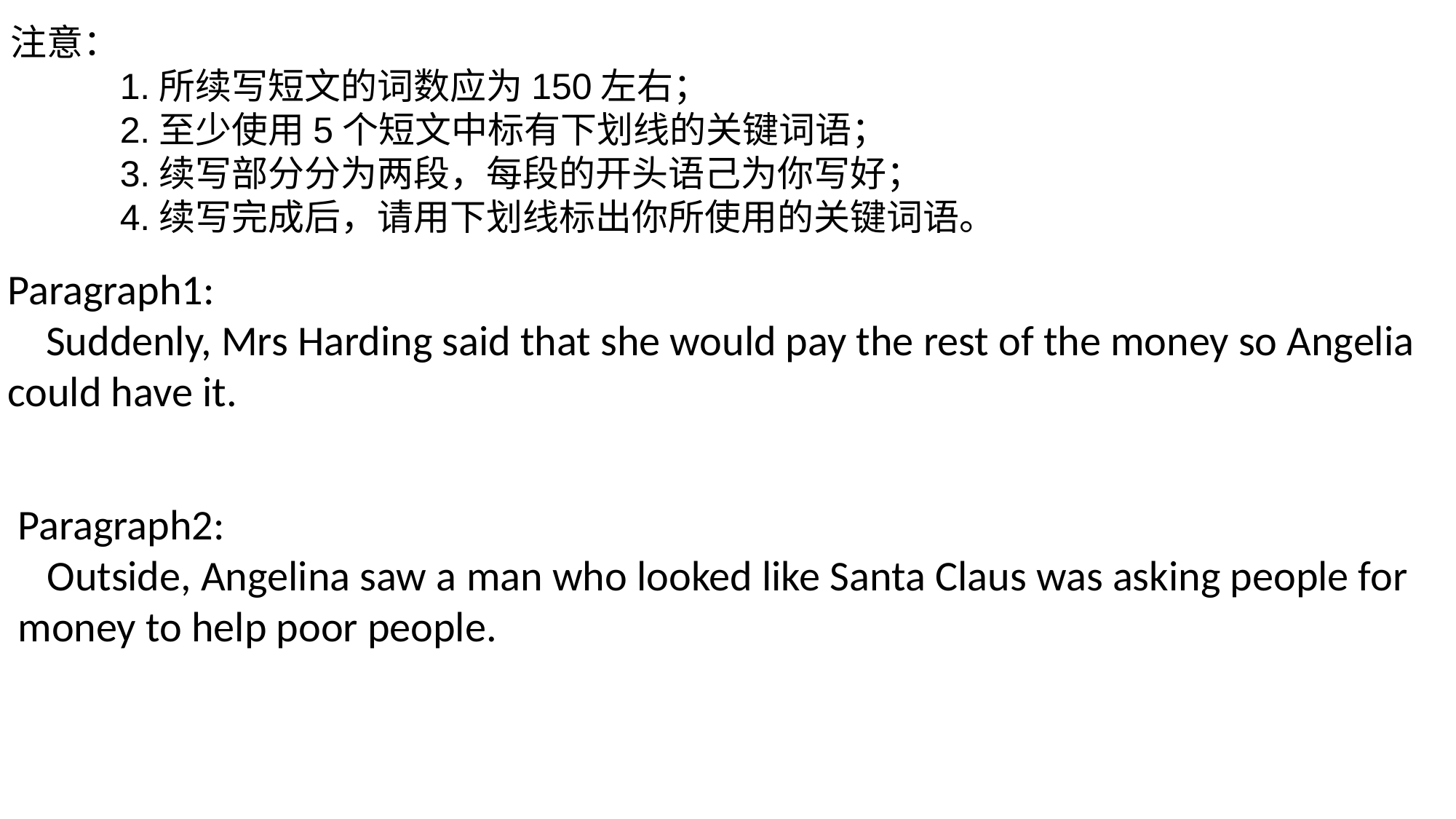

注意：
    	1.所续写短文的词数应为150左右；
	2.至少使用5个短文中标有下划线的关键词语；
	3.续写部分分为两段，每段的开头语己为你写好；
	4.续写完成后，请用下划线标出你所使用的关键词语。
Paragraph1:
    Suddenly, Mrs Harding said that she would pay the rest of the money so Angelia
could have it.
Paragraph2:
   Outside, Angelina saw a man who looked like Santa Claus was asking people for money to help poor people.